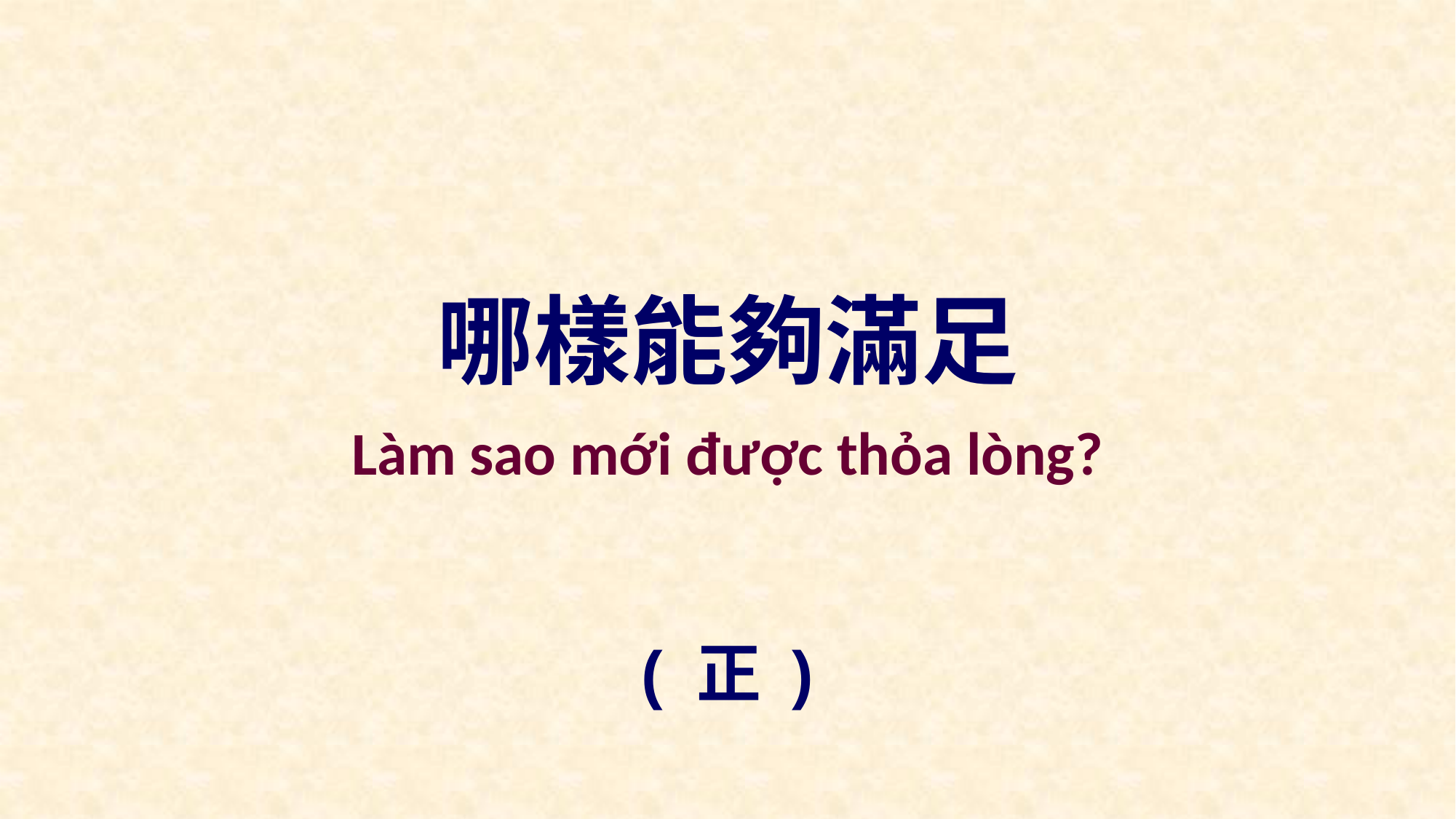

哪樣能夠滿足
Làm sao mới được thỏa lòng?
( 正 )